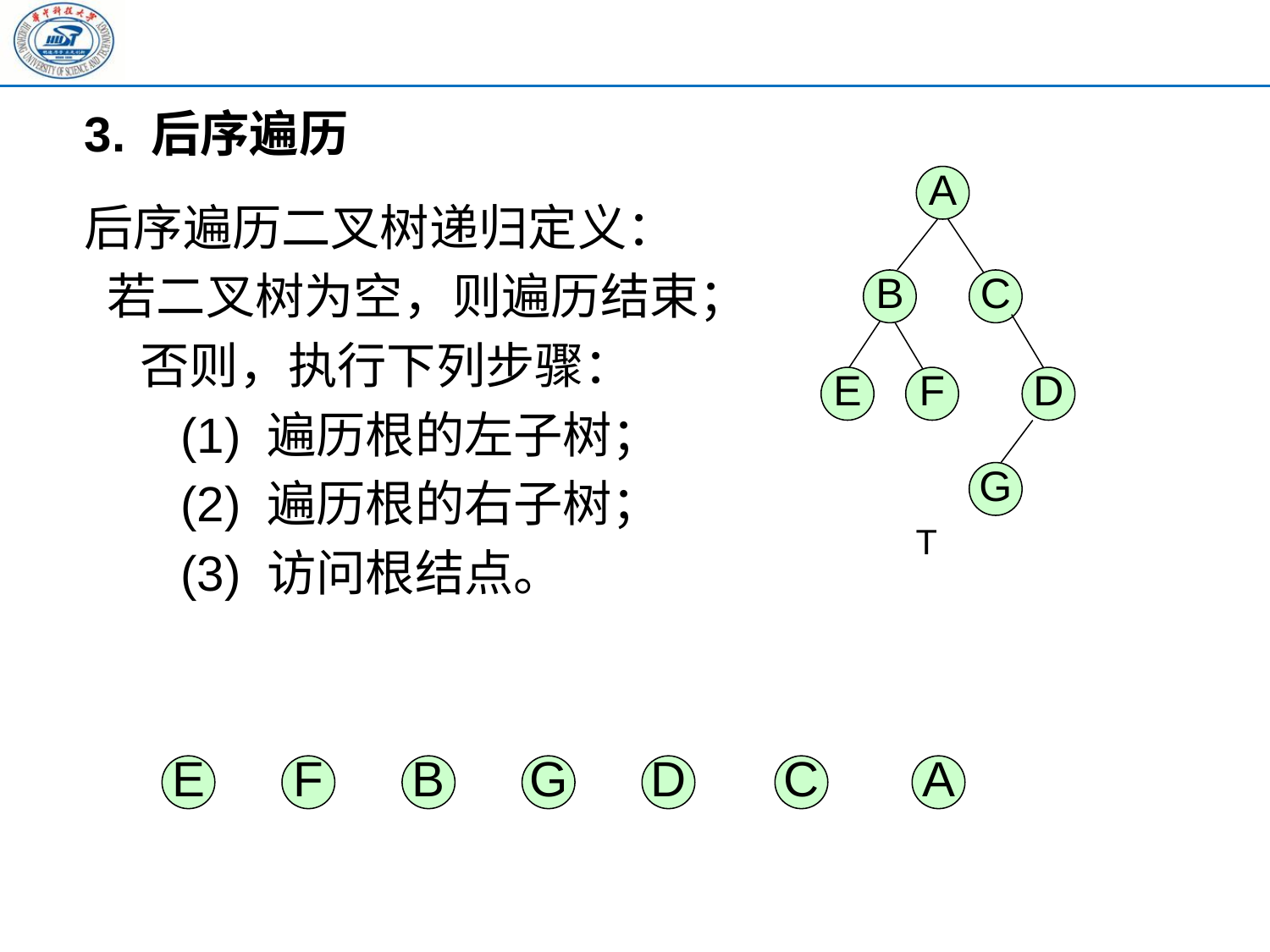

3. 后序遍历

后序遍历二叉树递归定义：
 若二叉树为空，则遍历结束；
    否则，执行下列步骤：
       (1) 遍历根的左子树；
       (2) 遍历根的右子树；
       (3) 访问根结点。
A

B
C

E
F
D

G
T
E
F
B
G
D
C
A